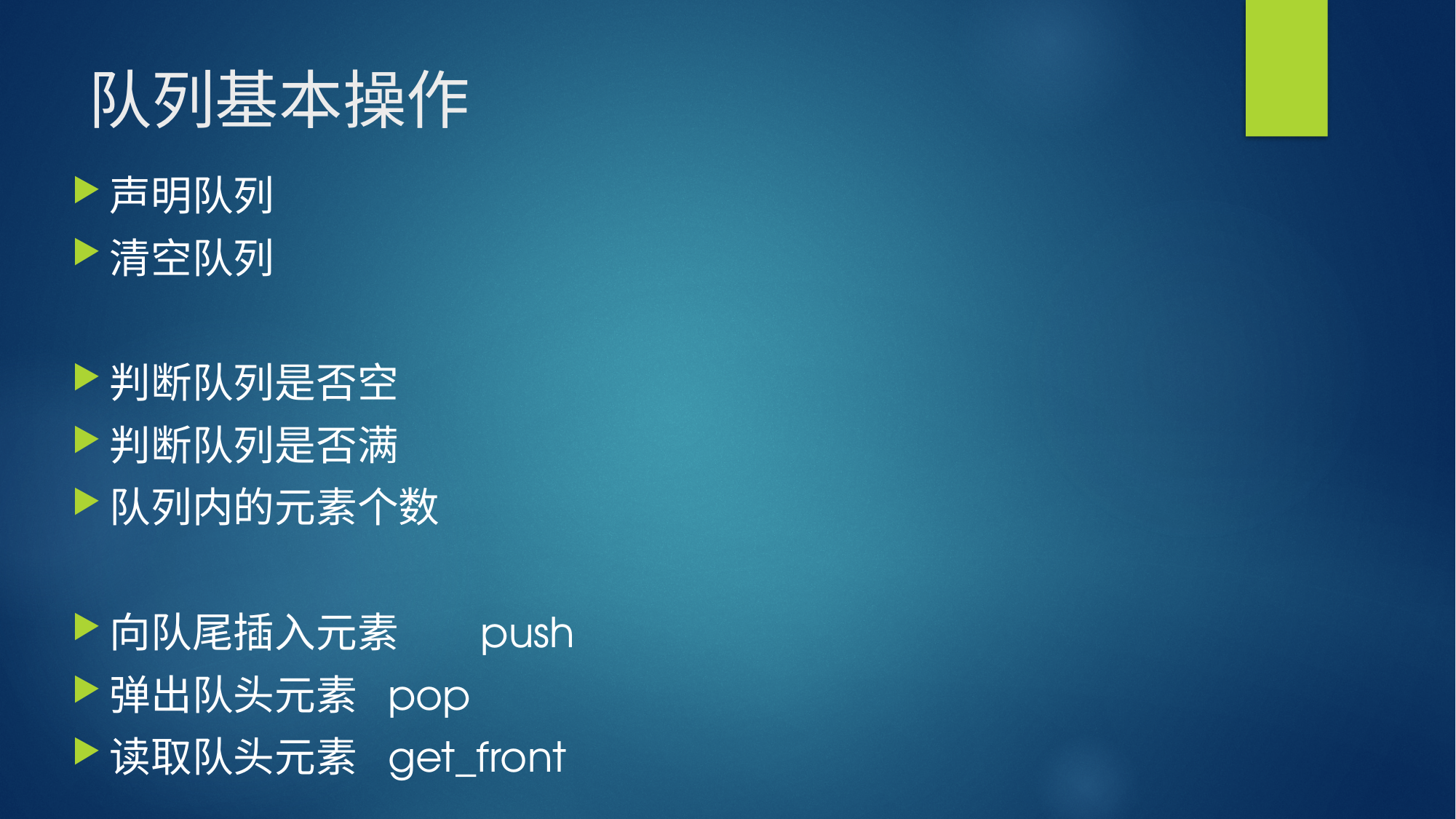

# 队列基本操作
声明队列
清空队列

判断队列是否空
判断队列是否满
队列内的元素个数

向队尾插入元素	push
弹出队头元素	pop
读取队头元素	get_front